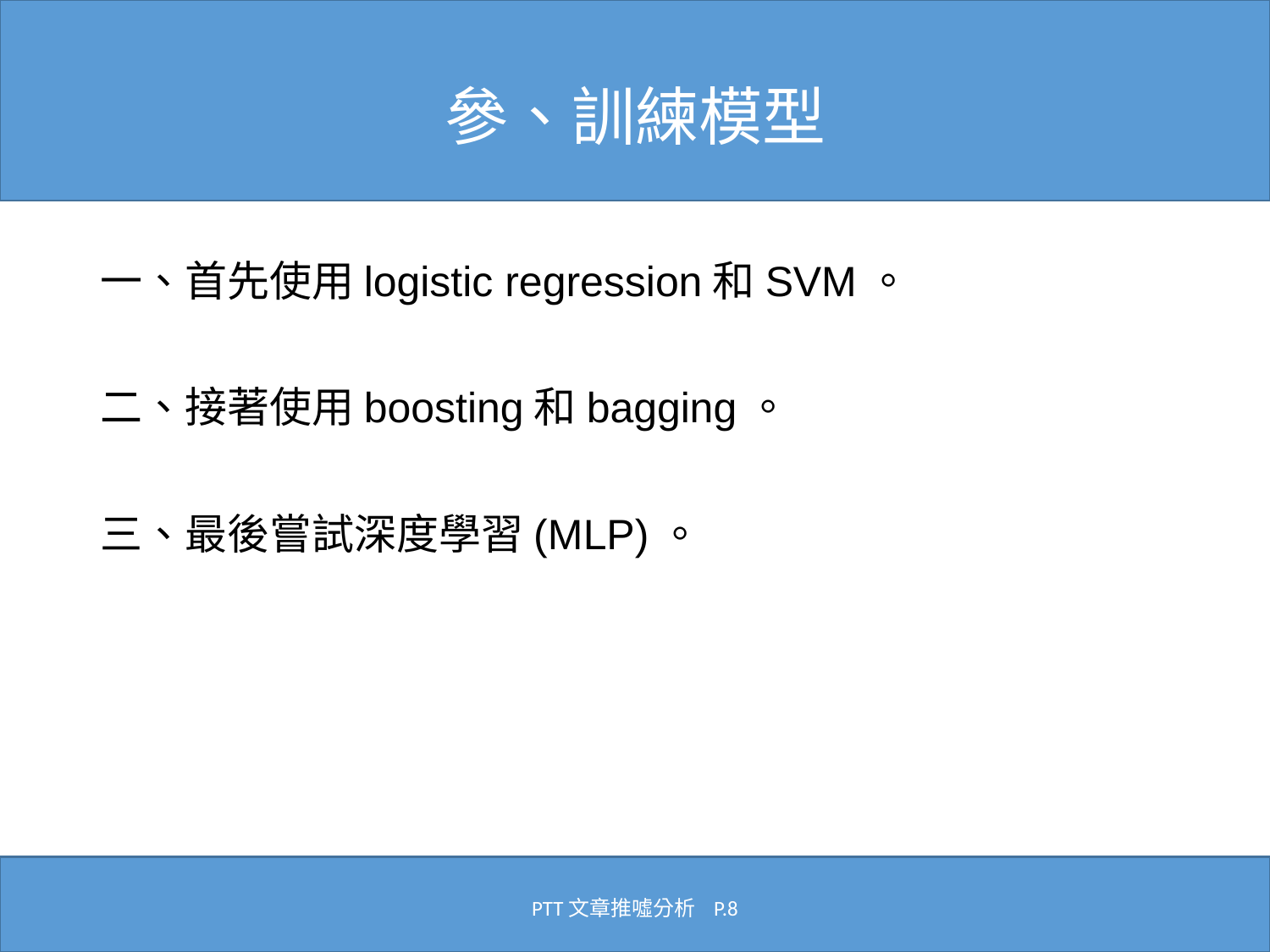

# 參、訓練模型
一、首先使用logistic regression和SVM。

二、接著使用boosting和bagging。

三、最後嘗試深度學習(MLP)。

PTT文章推噓分析  P.8